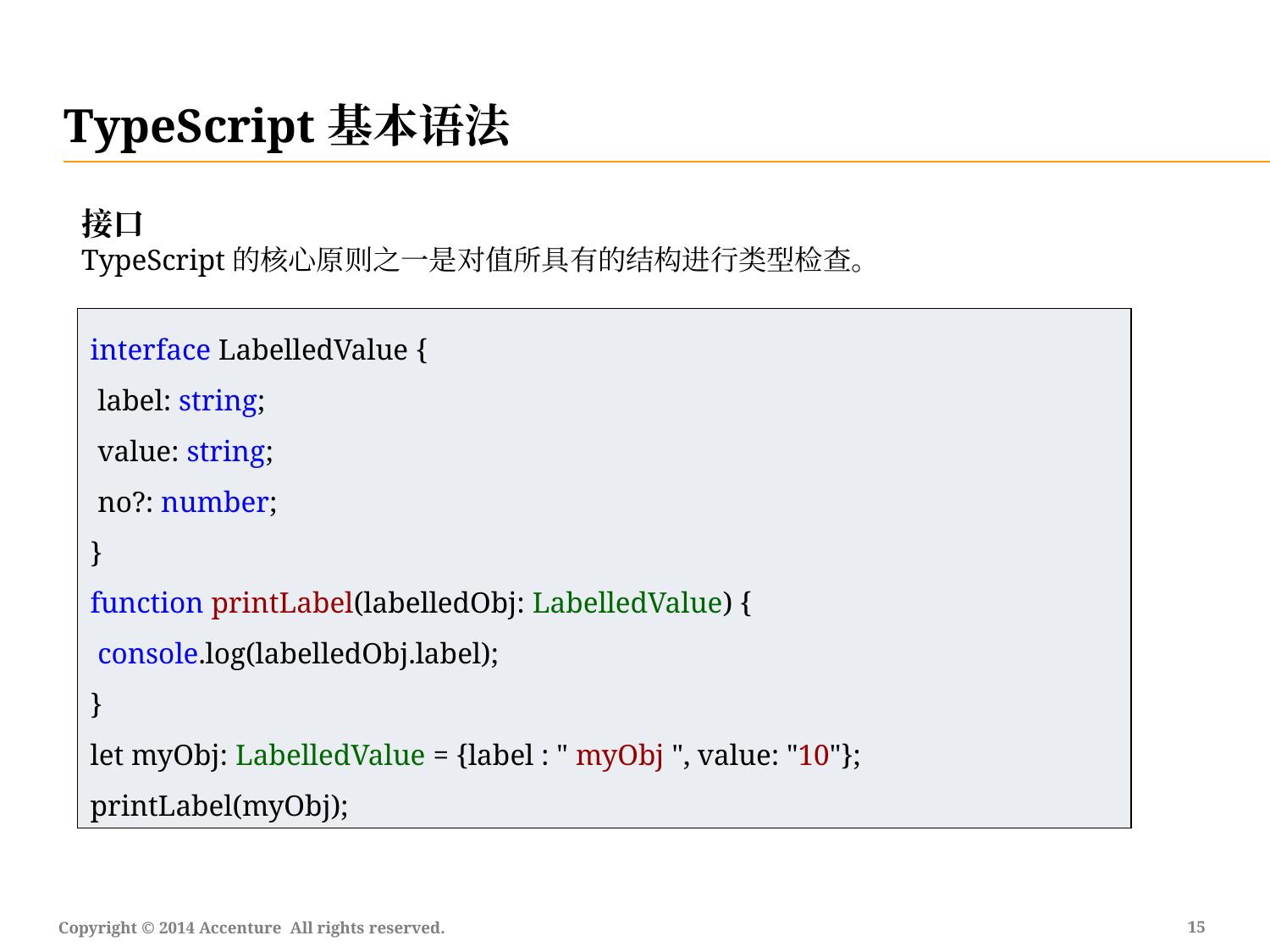

TypeScript基本语法
接口
TypeScript的核心原则之一是对值所具有的结构进行类型检查。

interface LabelledValue {
 label: string;
 value: string;
 no?: number;
}
function printLabel(labelledObj: LabelledValue) {
 console.log(labelledObj.label);
}
let myObj: LabelledValue = {label : " myObj ", value: "10"};
printLabel(myObj);
15
Copyright © 2014 Accenture  All rights reserved.